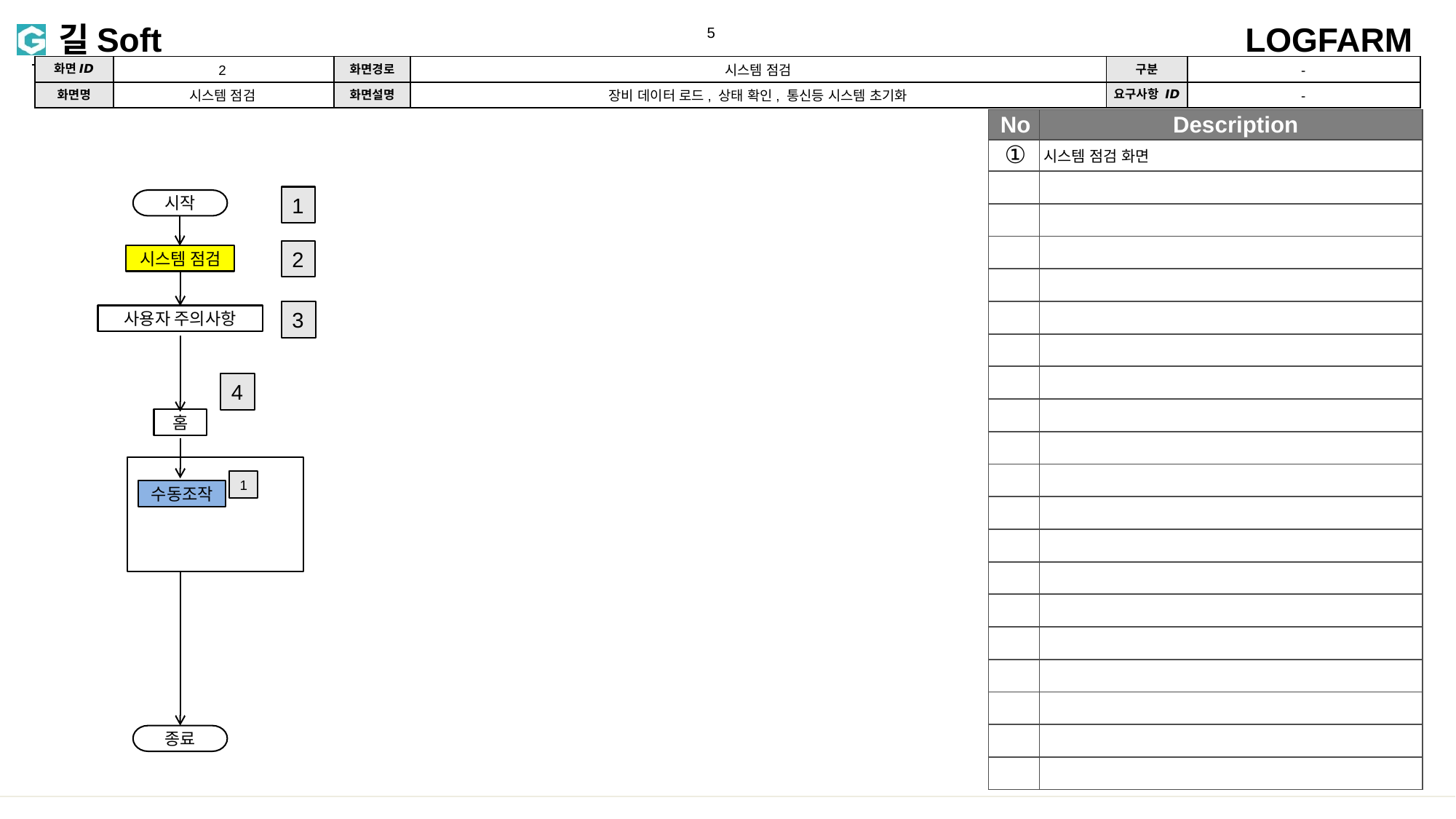

2
시스템 점검
-
시스템 점검
장비 데이터 로드, 상태 확인, 통신등 시스템 초기화
-
| No | Description |
| --- | --- |
| ① | 시스템 점검 화면 |
|  |  |
|  |  |
|  |  |
|  |  |
|  |  |
|  |  |
|  |  |
|  |  |
|  |  |
|  |  |
|  |  |
|  |  |
|  |  |
|  |  |
|  |  |
|  |  |
|  |  |
|  |  |
|  |  |
1
시작
2
시스템 점검
3
사용자 주의사항
4
홈

1
수동조작
종료